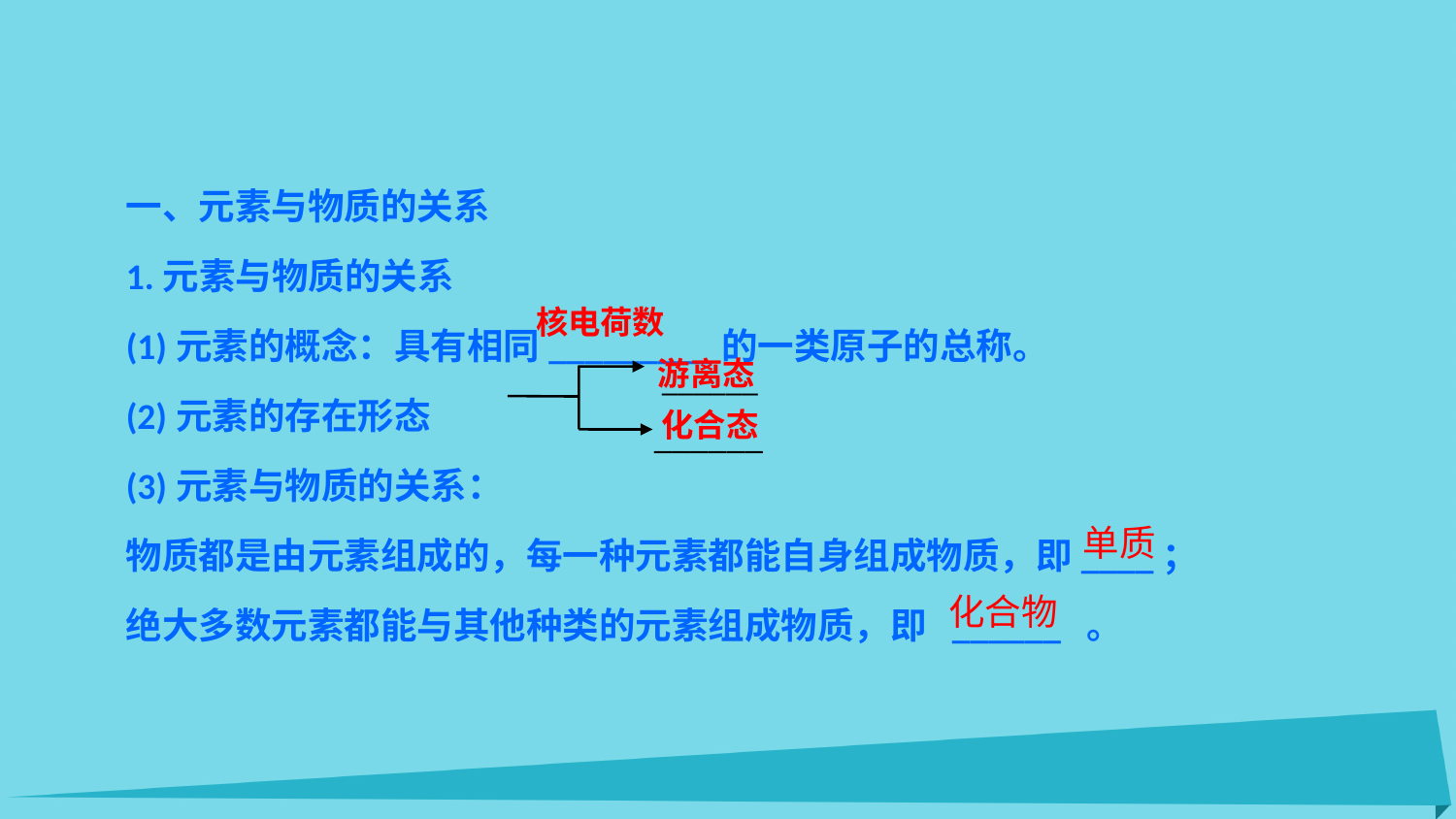

一、元素与物质的关系
1.元素与物质的关系
(1)元素的概念：具有相同_________的一类原子的总称。
(2)元素的存在形态
(3)元素与物质的关系：
物质都是由元素组成的，每一种元素都能自身组成物质，即____；
绝大多数元素都能与其他种类的元素组成物质，即  ______  。
核电荷数
游离态
______

化合态
______

单质
化合物